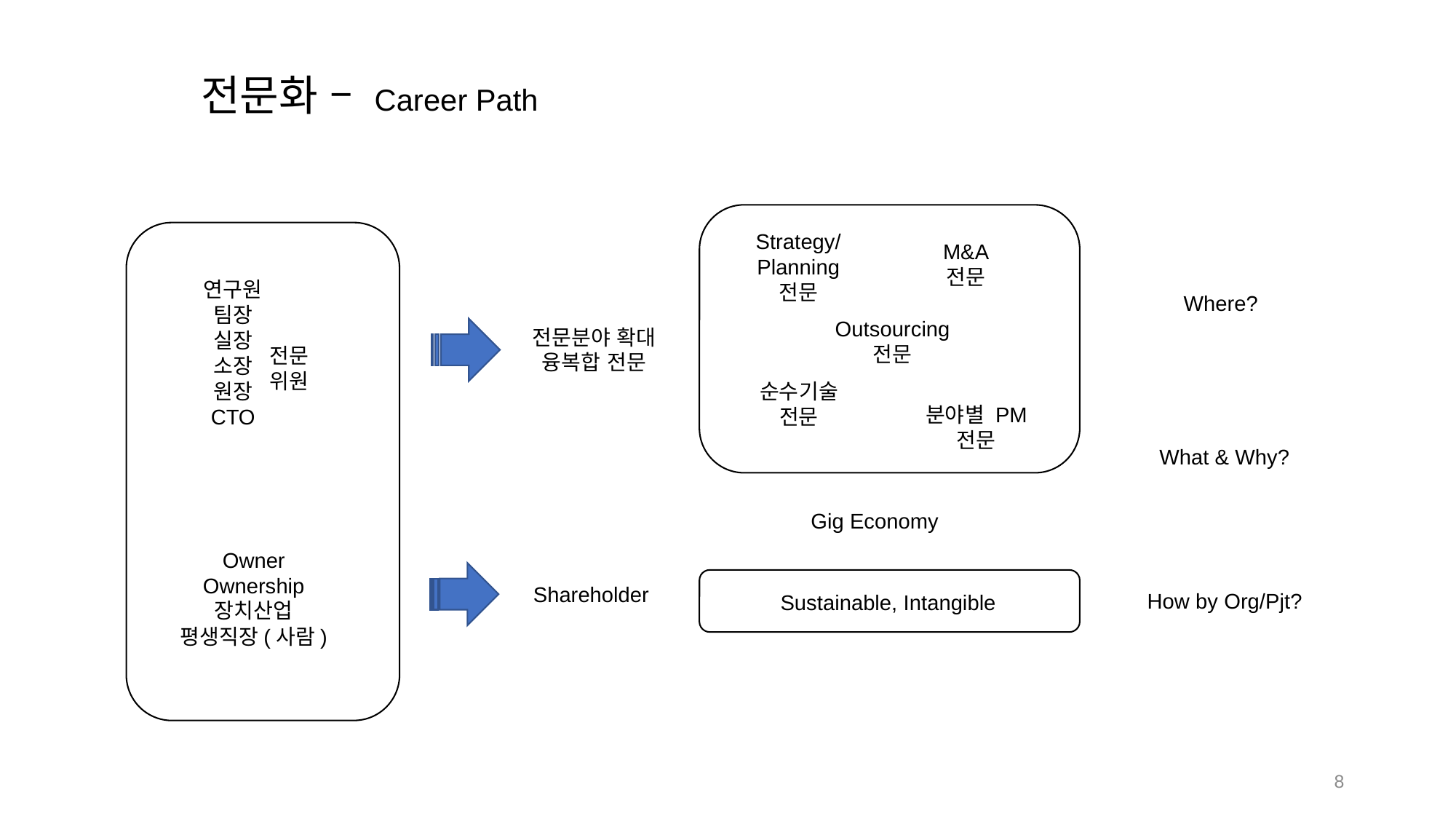

전문화 – Career Path

Strategy/
Planning
전문
M&A
전문
연구원
팀장
실장
소장
원장
CTO
Where?
Outsourcing
전문

전문분야 확대
융복합 전문
전문
위원
순수기술
전문
분야별 PM
전문
What & Why?
Gig Economy
Owner
Ownership
장치산업
평생직장(사람)

Shareholder
How by Org/Pjt?
Sustainable, Intangible
8